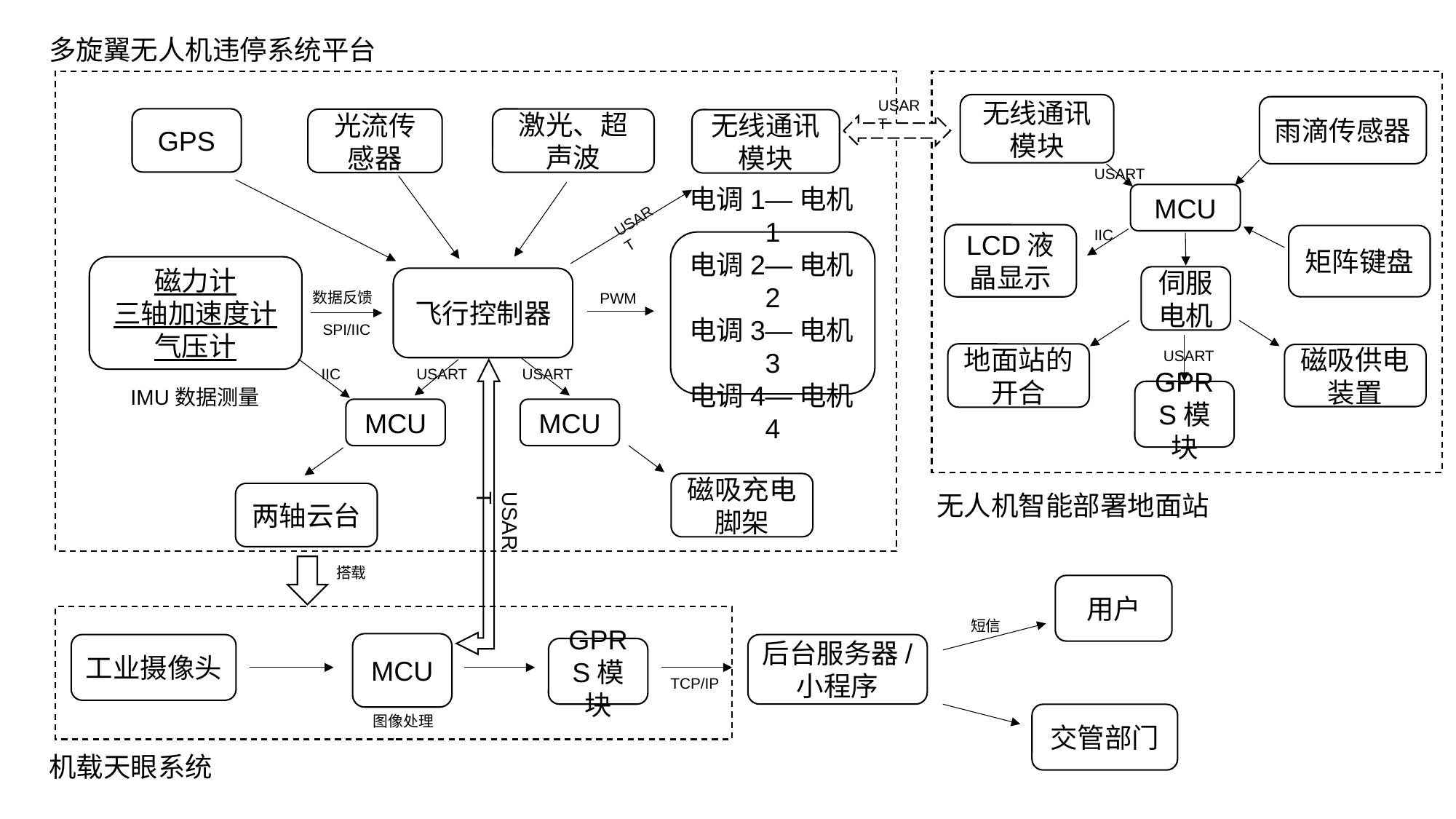

多旋翼无人机违停系统平台

USART
无线通讯模块
雨滴传感器
GPS
激光、超声波
光流传感器
无线通讯模块

USART
MCU
USART
IIC
LCD液晶显示
矩阵键盘
电调1—电机1
电调2—电机2
电调3—电机3
电调4—电机4
磁力计
三轴加速度计
气压计
伺服电机
飞行控制器
数据反馈
PWM
SPI/IIC
USART
地面站的开合
磁吸供电装置
USART
USART
IIC

IMU数据测量
GPRS模块
MCU
MCU
磁吸充电脚架
USART
无人机智能部署地面站
两轴云台

搭载
用户

短信
MCU
工业摄像头
后台服务器/
小程序
GPRS模块
TCP/IP
交管部门
图像处理
机载天眼系统